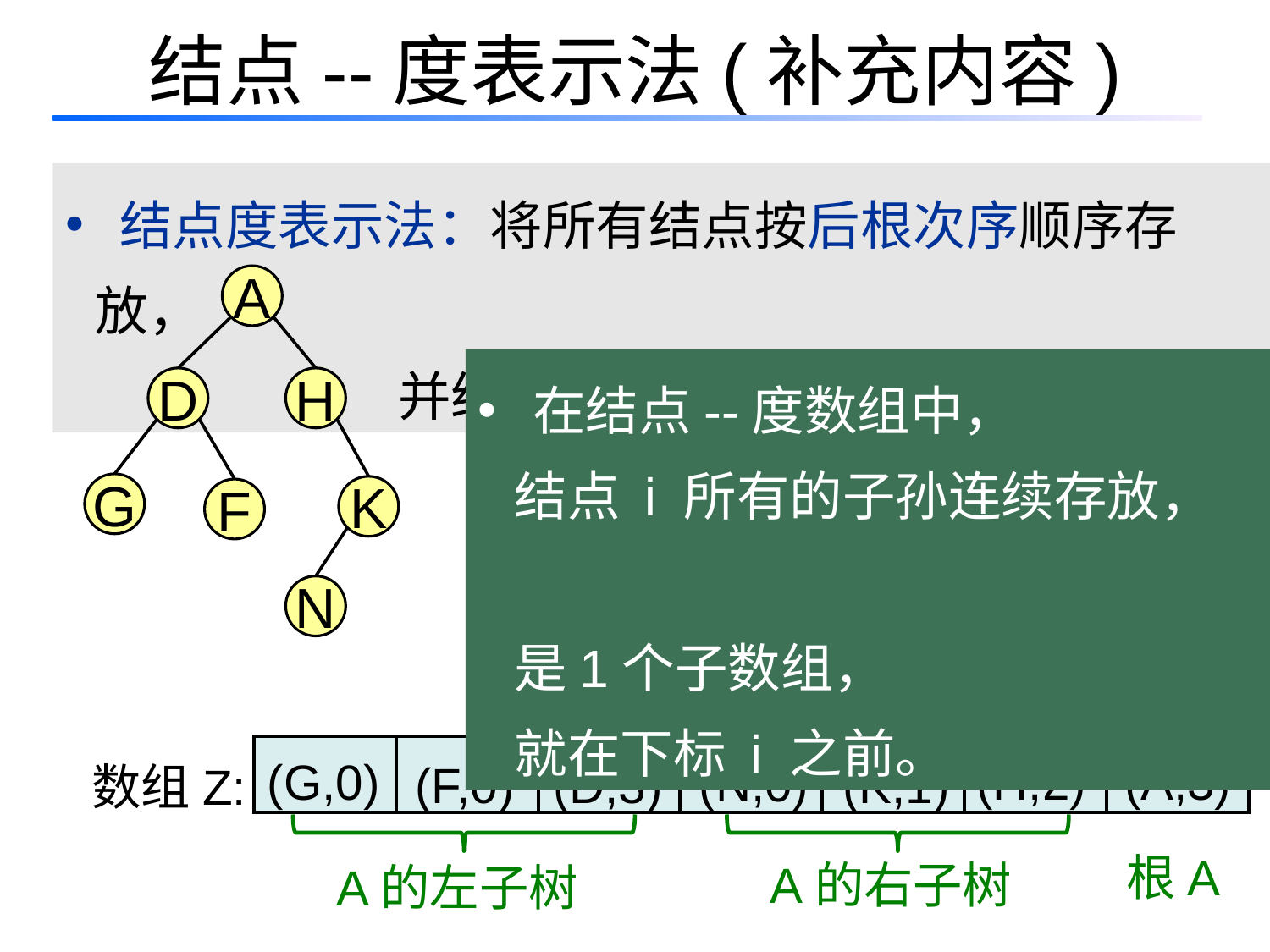

# 结点--度表示法(补充内容)

 结点度表示法：将所有结点按后根次序顺序存放，
                           并给每个结点附加一个整数m；
A
 在结点--度数组中，
  结点 i 所有的子孙连续存放，
  是1个子数组，
  就在下标 i 之前。
D
H
G
K
F
N

(G,0)
(H,2)
(A,3)
(N,0)
(F,0)
(D,3)
(K,1)
数组Z:
|  |  |  |  |  |  |  |
| --- | --- | --- | --- | --- | --- | --- |
根A
A的右子树
A的左子树